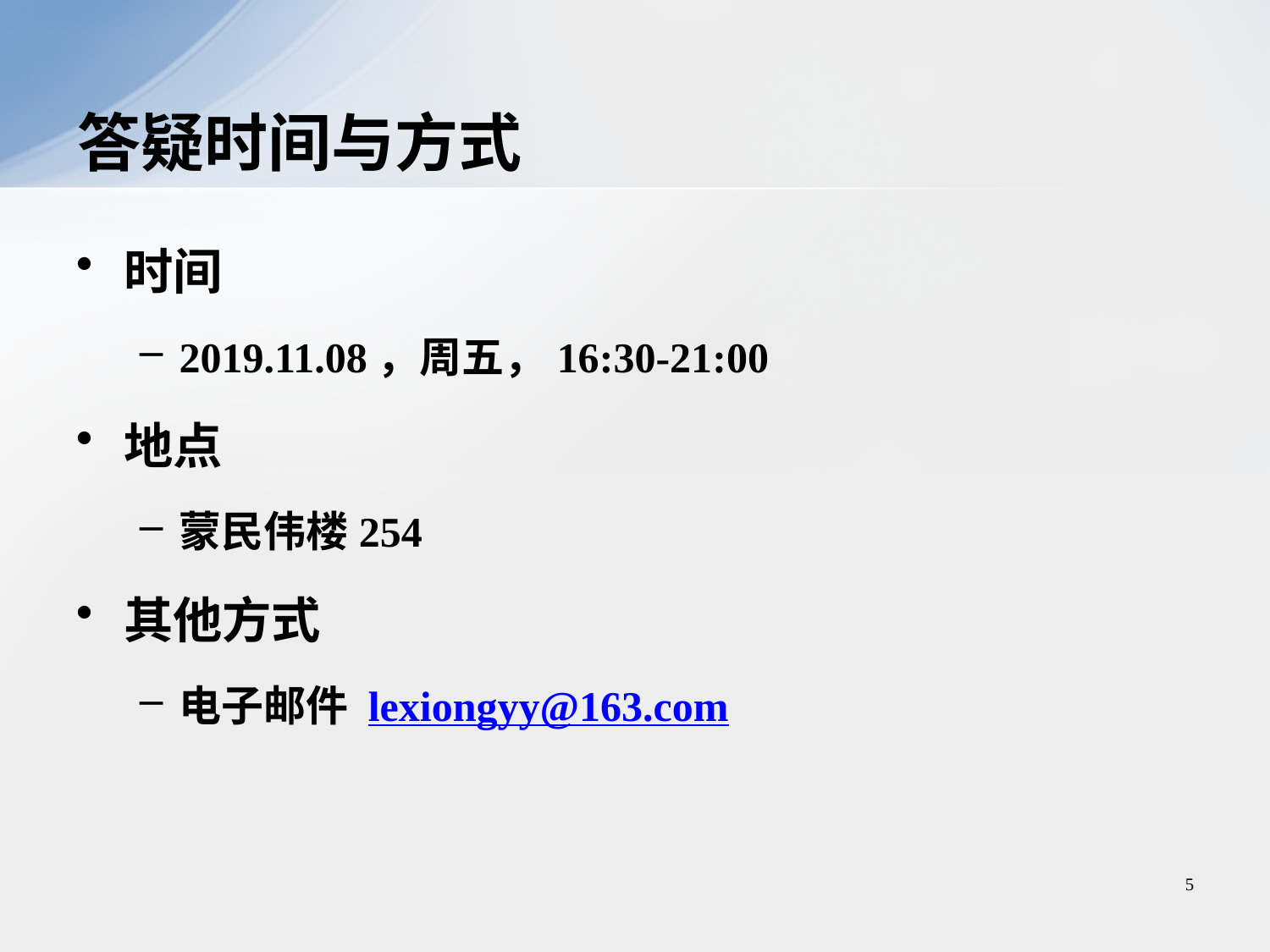

# 答疑时间与方式
时间
2019.11.08，周五，16:30-21:00
地点
蒙民伟楼254
其他方式
电子邮件 lexiongyy@163.com
5